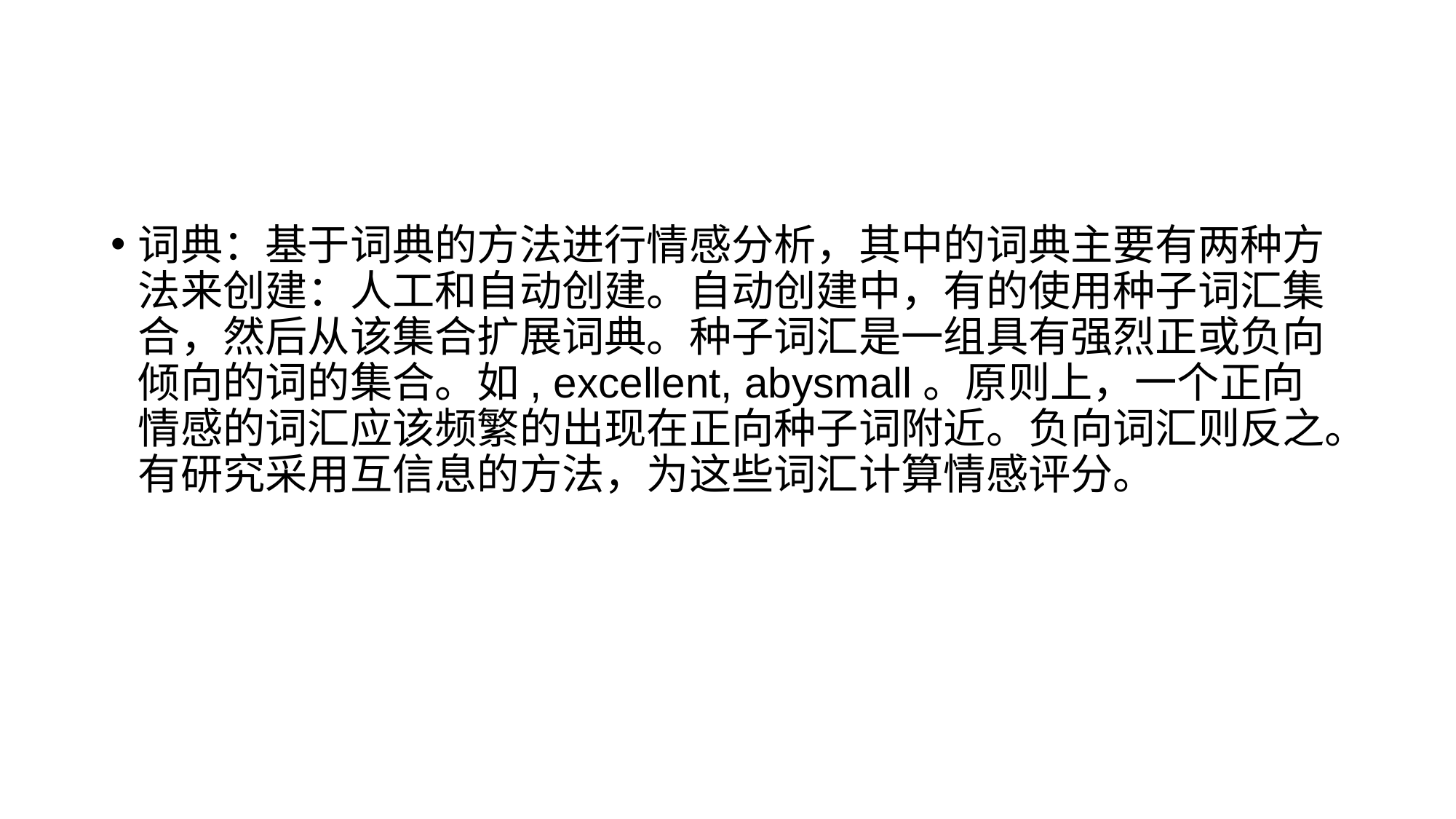

#
词典：基于词典的方法进行情感分析，其中的词典主要有两种方法来创建：人工和自动创建。自动创建中，有的使用种子词汇集合，然后从该集合扩展词典。种子词汇是一组具有强烈正或负向倾向的词的集合。如, excellent, abysmall。原则上，一个正向情感的词汇应该频繁的出现在正向种子词附近。负向词汇则反之。有研究采用互信息的方法，为这些词汇计算情感评分。